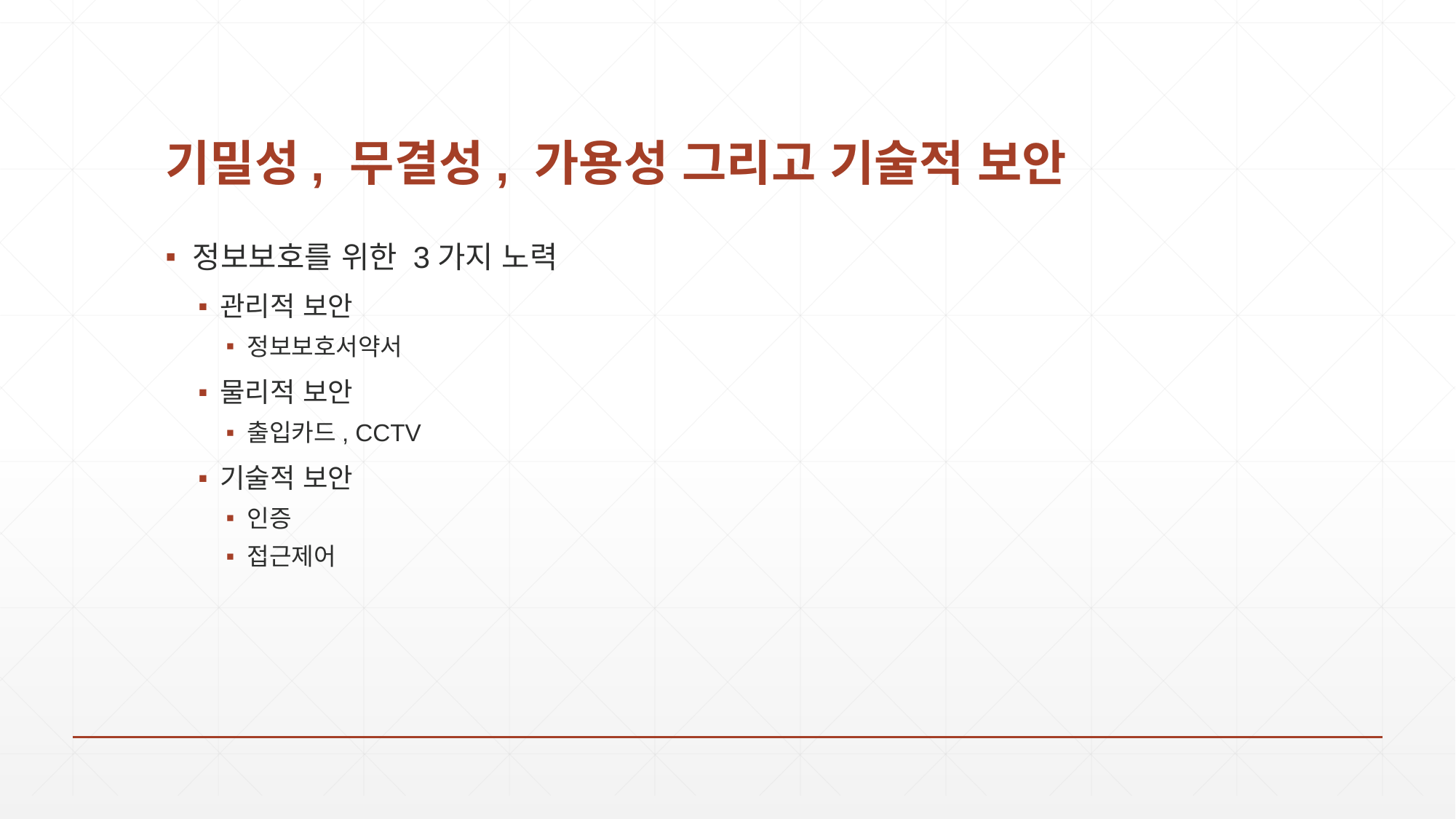

# 기밀성, 무결성, 가용성 그리고 기술적 보안
정보보호를 위한 3가지 노력
관리적 보안
정보보호서약서
물리적 보안
출입카드, CCTV
기술적 보안
인증
접근제어